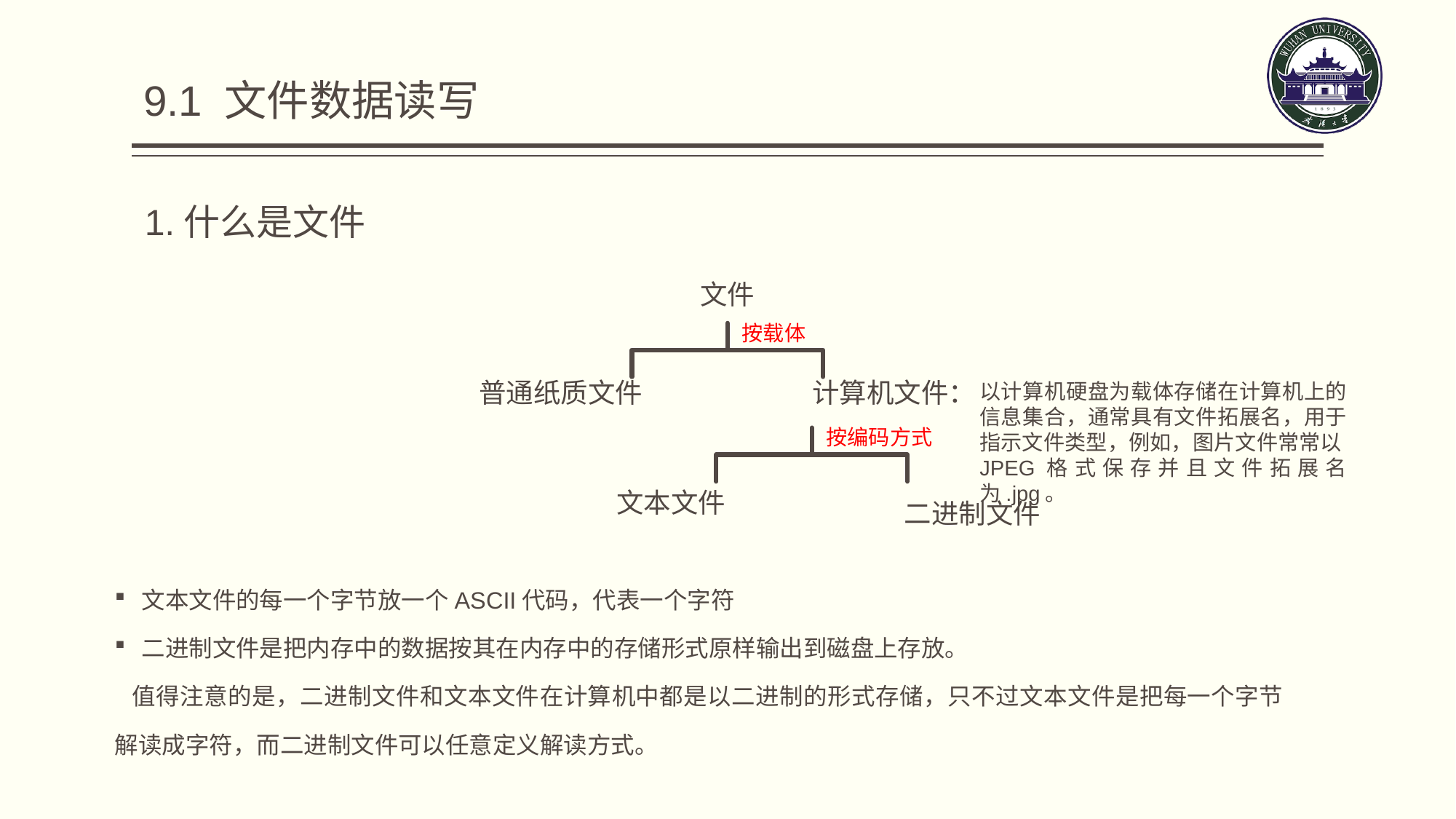

9.1 文件数据读写
1.什么是文件

按载体
文件

按编码方式
普通纸质文件
计算机文件：
以计算机硬盘为载体存储在计算机上的信息集合，通常具有文件拓展名，用于指示文件类型，例如，图片文件常常以JPEG格式保存并且文件拓展名为.jpg。
文本文件
二进制文件
文本文件的每一个字节放一个ASCII代码，代表一个字符
二进制文件是把内存中的数据按其在内存中的存储形式原样输出到磁盘上存放。
  值得注意的是，二进制文件和文本文件在计算机中都是以二进制的形式存储，只不过文本文件是把每一个字节解读成字符，而二进制文件可以任意定义解读方式。